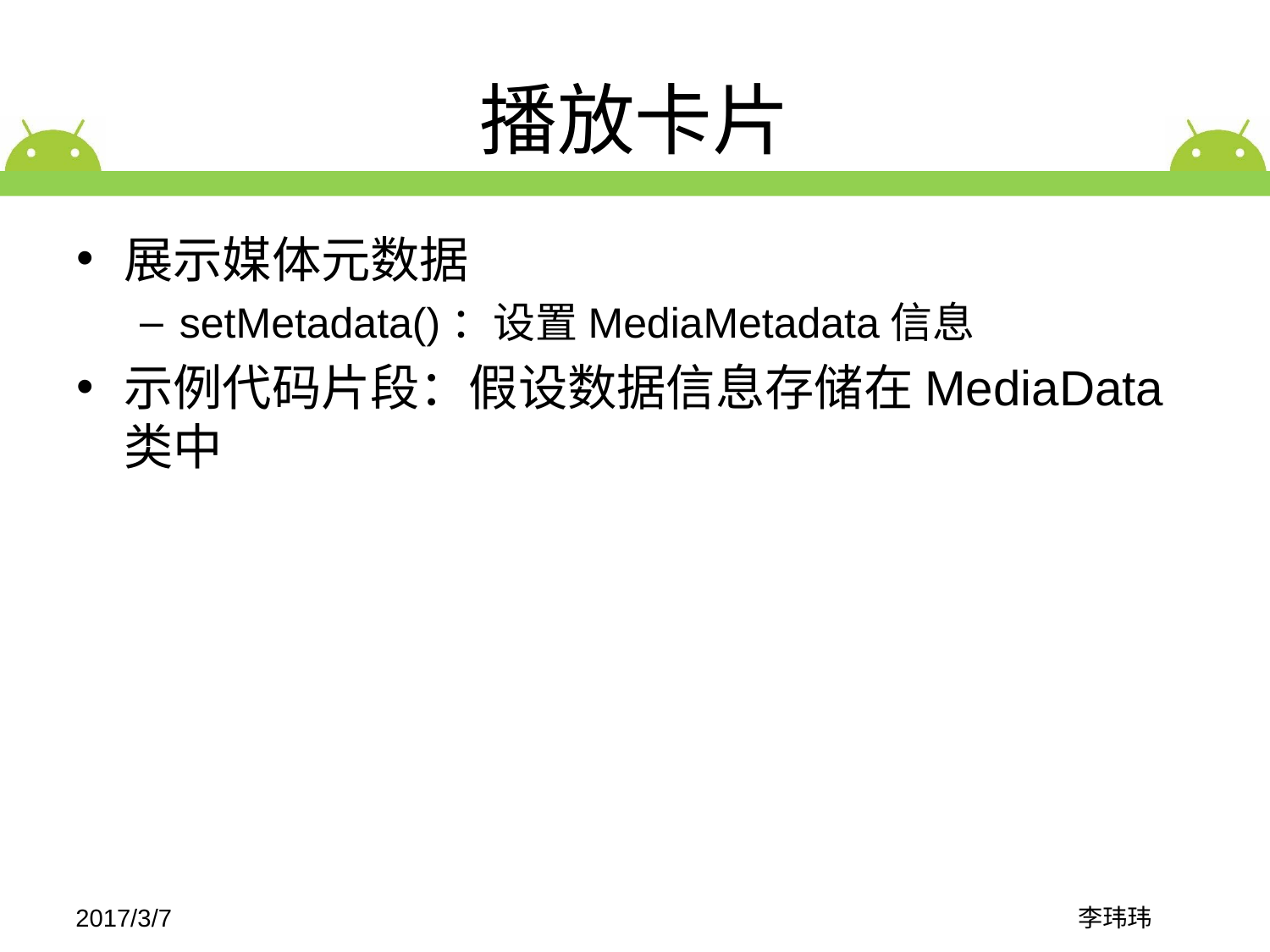

# 播放卡片
展示媒体元数据
setMetadata()：设置MediaMetadata信息
示例代码片段：假设数据信息存储在MediaData类中